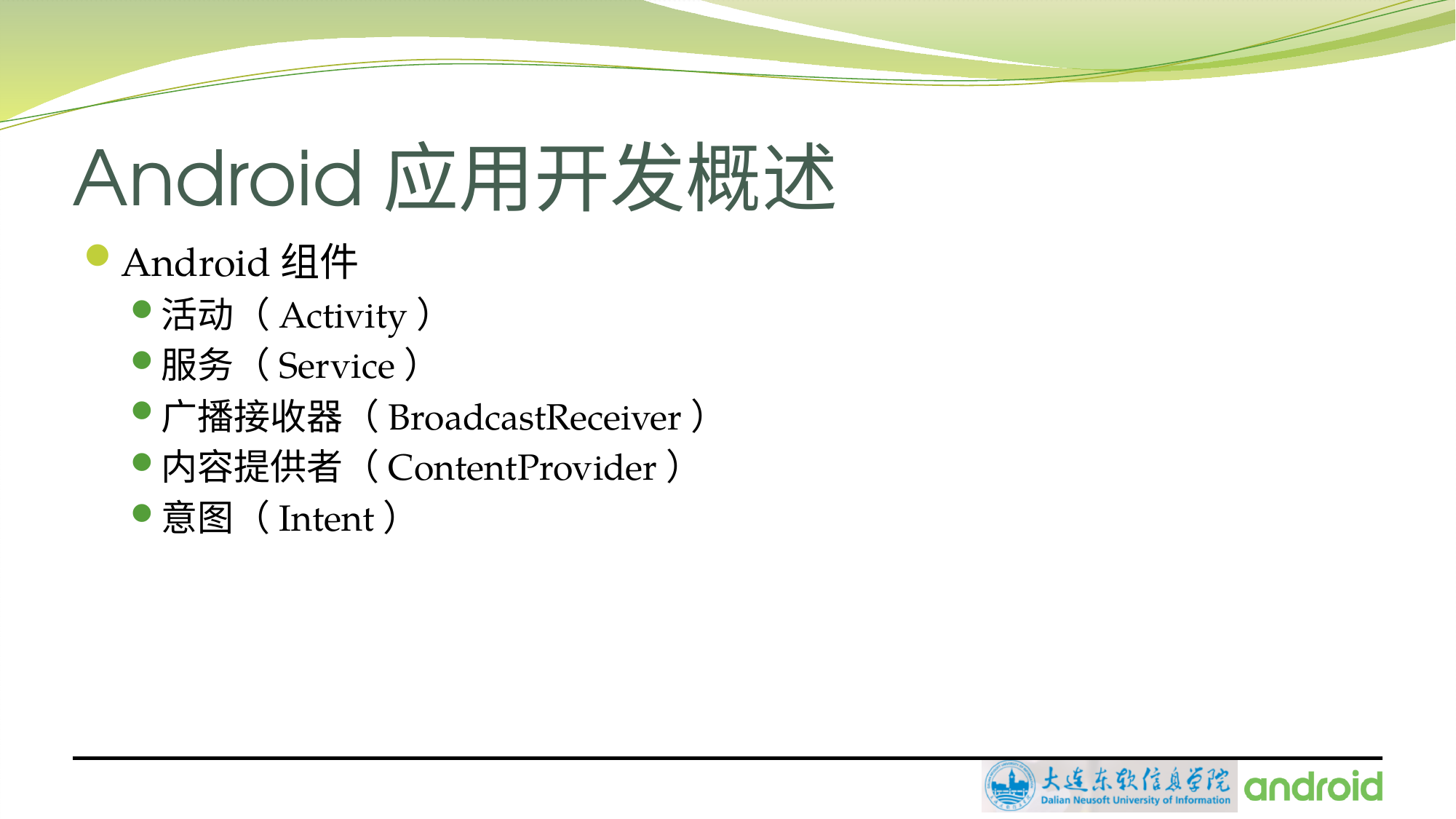

# Android应用开发概述
Android组件
活动（Activity）
服务（Service）
广播接收器（BroadcastReceiver）
内容提供者（ContentProvider）
意图（Intent）